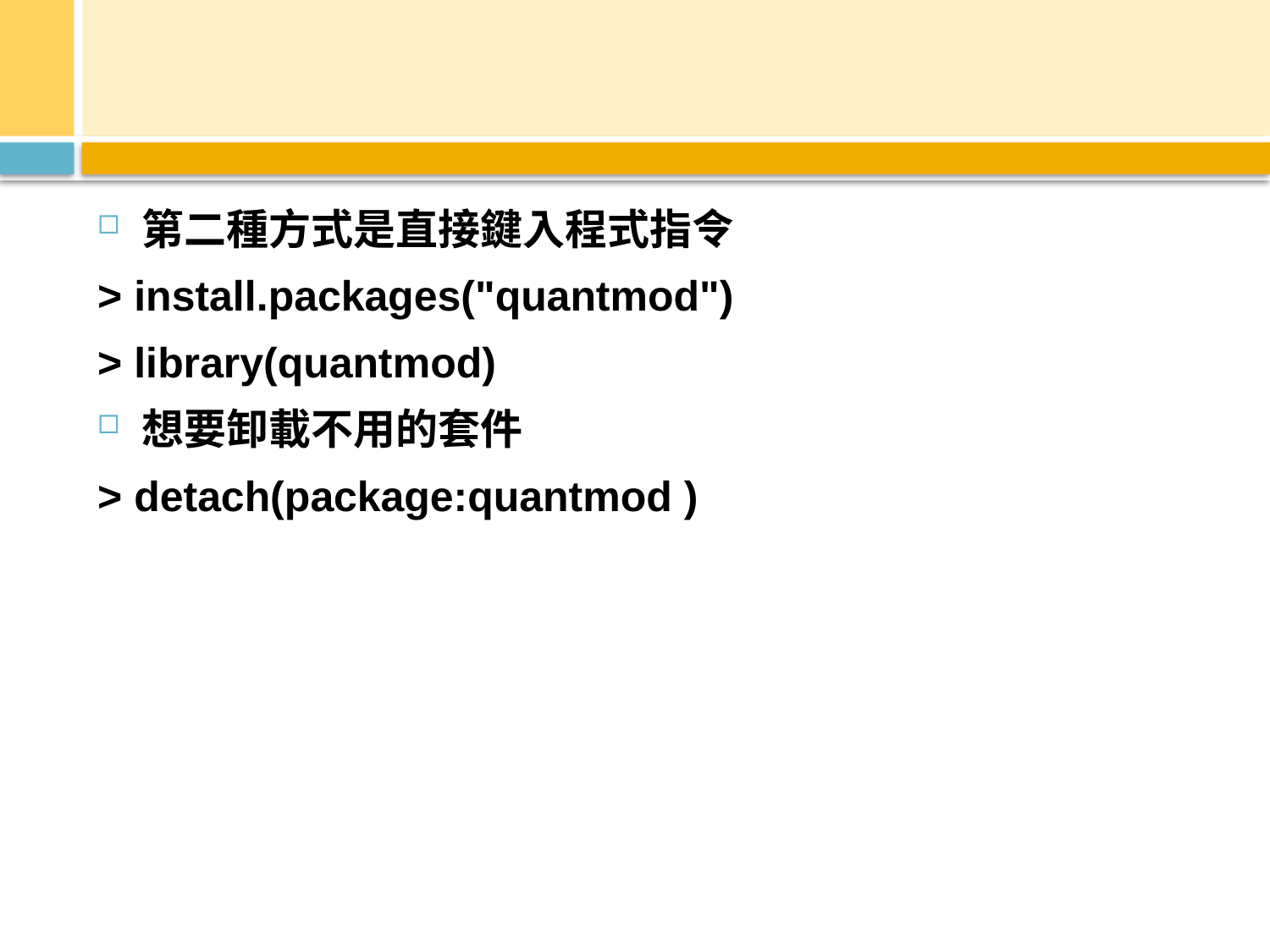

#
第二種方式是直接鍵入程式指令
> install.packages("quantmod")
> library(quantmod)
想要卸載不用的套件
> detach(package:quantmod )